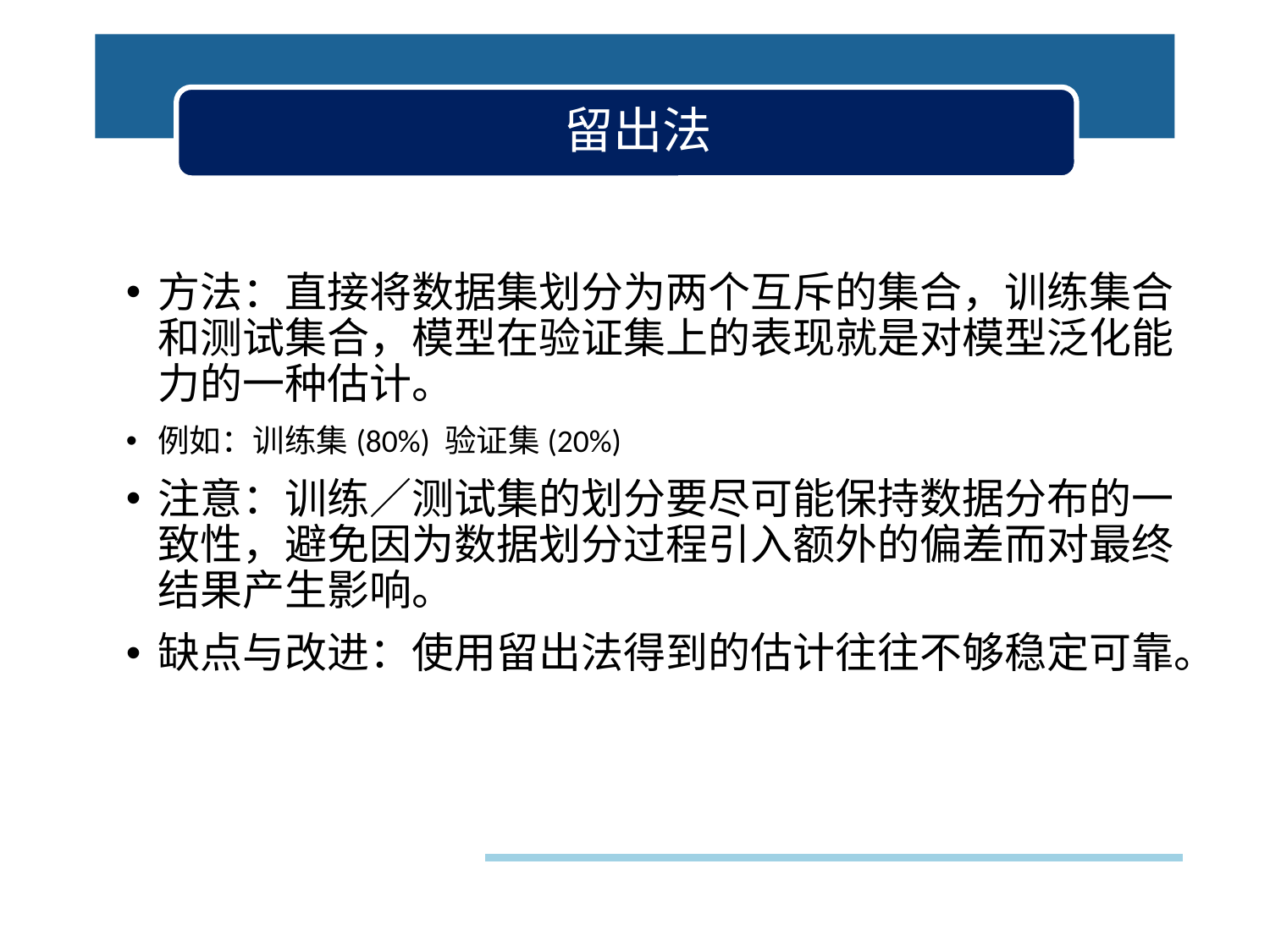

# 留出法
方法：直接将数据集划分为两个互斥的集合，训练集合和测试集合，模型在验证集上的表现就是对模型泛化能力的一种估计。
例如：训练集(80%) 验证集(20%)
注意：训练／测试集的划分要尽可能保持数据分布的一致性，避免因为数据划分过程引入额外的偏差而对最终结果产生影响。
缺点与改进：使用留出法得到的估计往往不够稳定可靠。